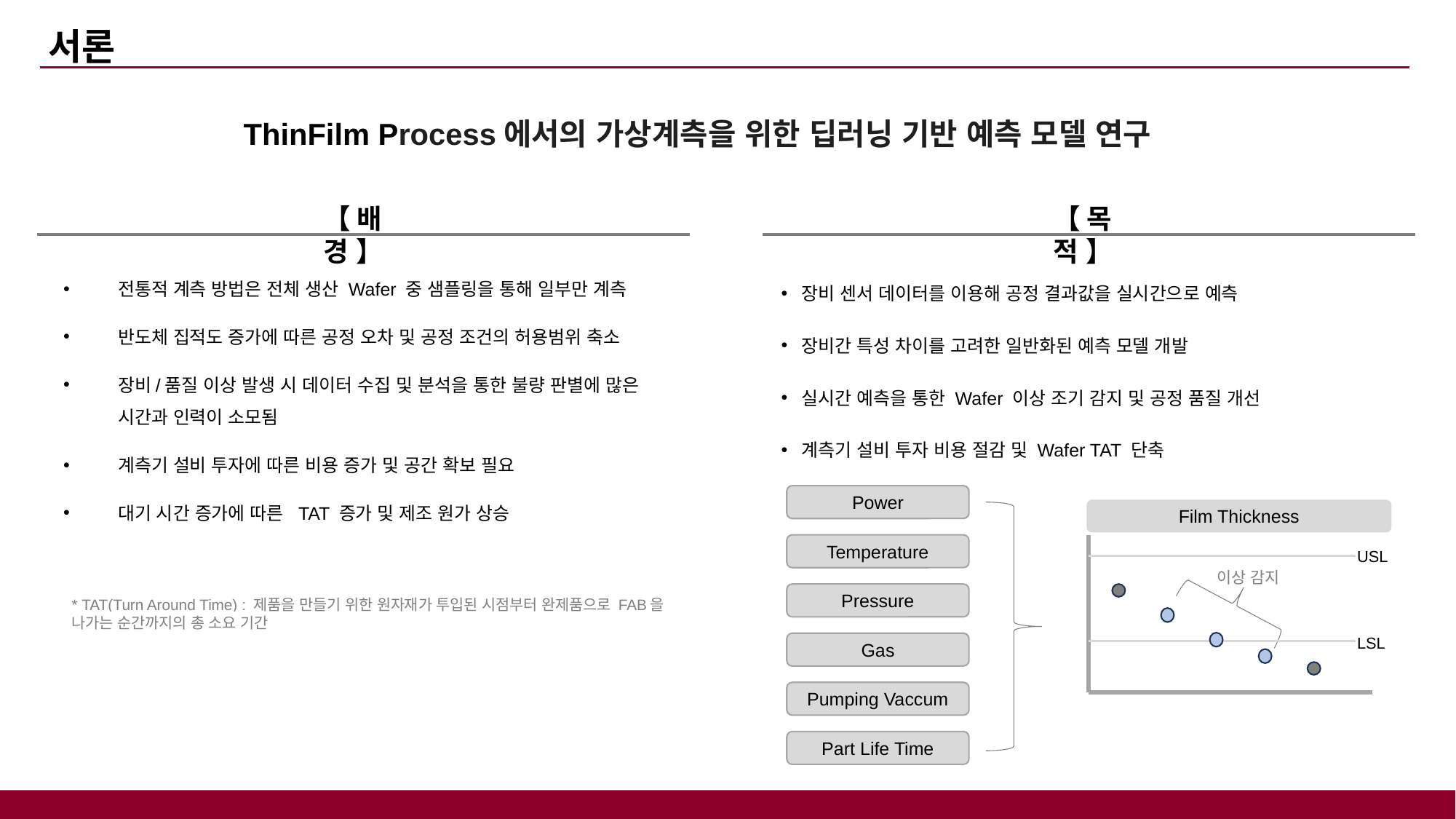

서론
ThinFilm Process에서의 가상계측을 위한 딥러닝 기반 예측 모델 연구
【 배경 】
【 목적 】
전통적 계측 방법은 전체 생산 Wafer 중 샘플링을 통해 일부만 계측
반도체 집적도 증가에 따른 공정 오차 및 공정 조건의 허용범위 축소
장비/품질 이상 발생 시 데이터 수집 및 분석을 통한 불량 판별에 많은 시간과 인력이 소모됨
계측기 설비 투자에 따른 비용 증가 및 공간 확보 필요
대기 시간 증가에 따른  TAT 증가 및 제조 원가 상승

장비 센서 데이터를 이용해 공정 결과값을 실시간으로 예측
장비간 특성 차이를 고려한 일반화된 예측 모델 개발
실시간 예측을 통한 Wafer 이상 조기 감지 및 공정 품질 개선
계측기 설비 투자 비용 절감 및 Wafer TAT 단축

Power
Temperature
Pressure
Gas
Pumping Vaccum
Part Life Time

USL

LSL

Film Thickness

이상 감지
* TAT(Turn Around Time) : 제품을 만들기 위한 원자재가 투입된 시점부터 완제품으로 FAB을 나가는 순간까지의 총 소요 기간